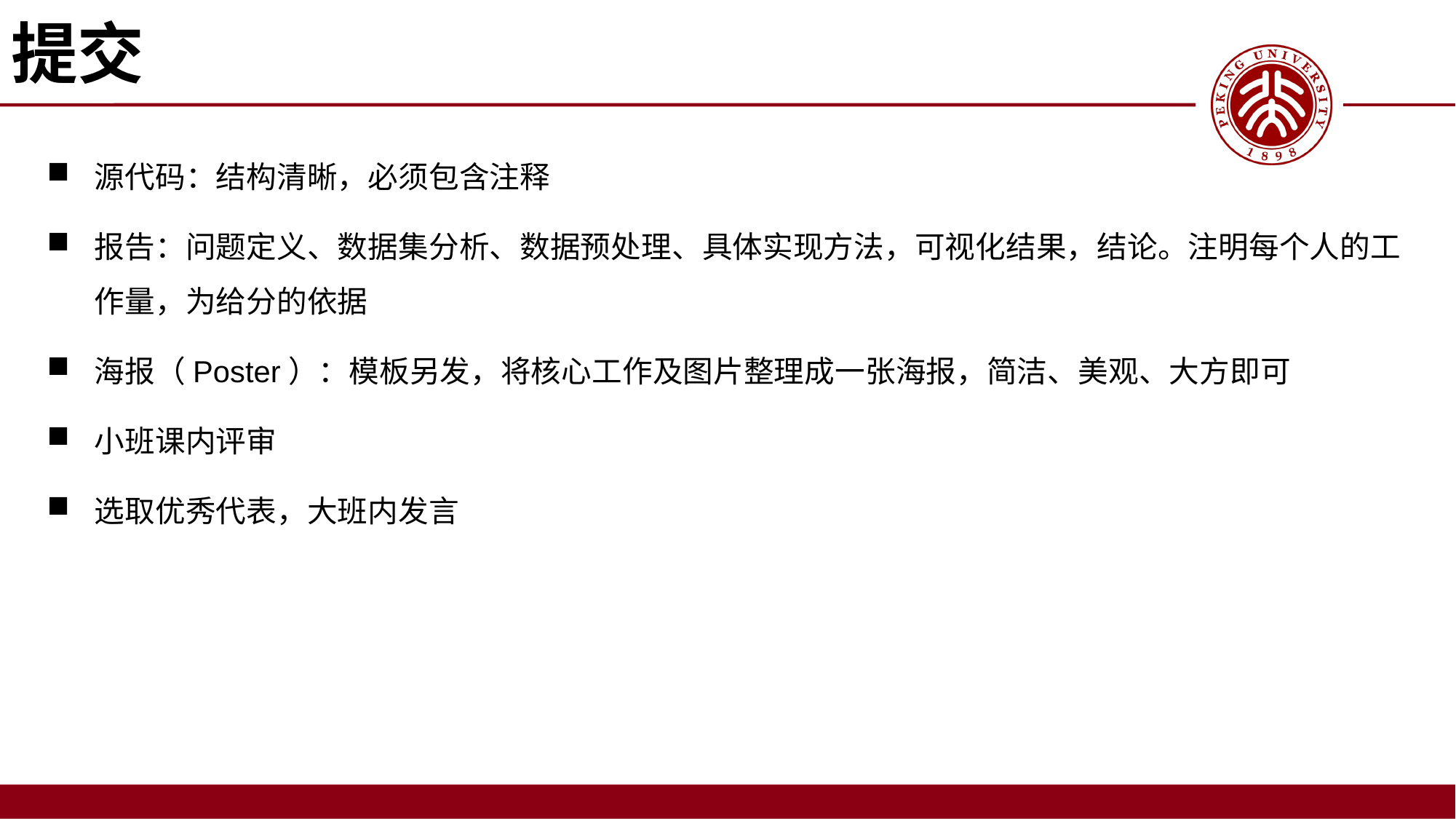

# 提交
源代码：结构清晰，必须包含注释
报告：问题定义、数据集分析、数据预处理、具体实现方法，可视化结果，结论。注明每个人的工作量，为给分的依据
海报（Poster）：模板另发，将核心工作及图片整理成一张海报，简洁、美观、大方即可
小班课内评审
选取优秀代表，大班内发言